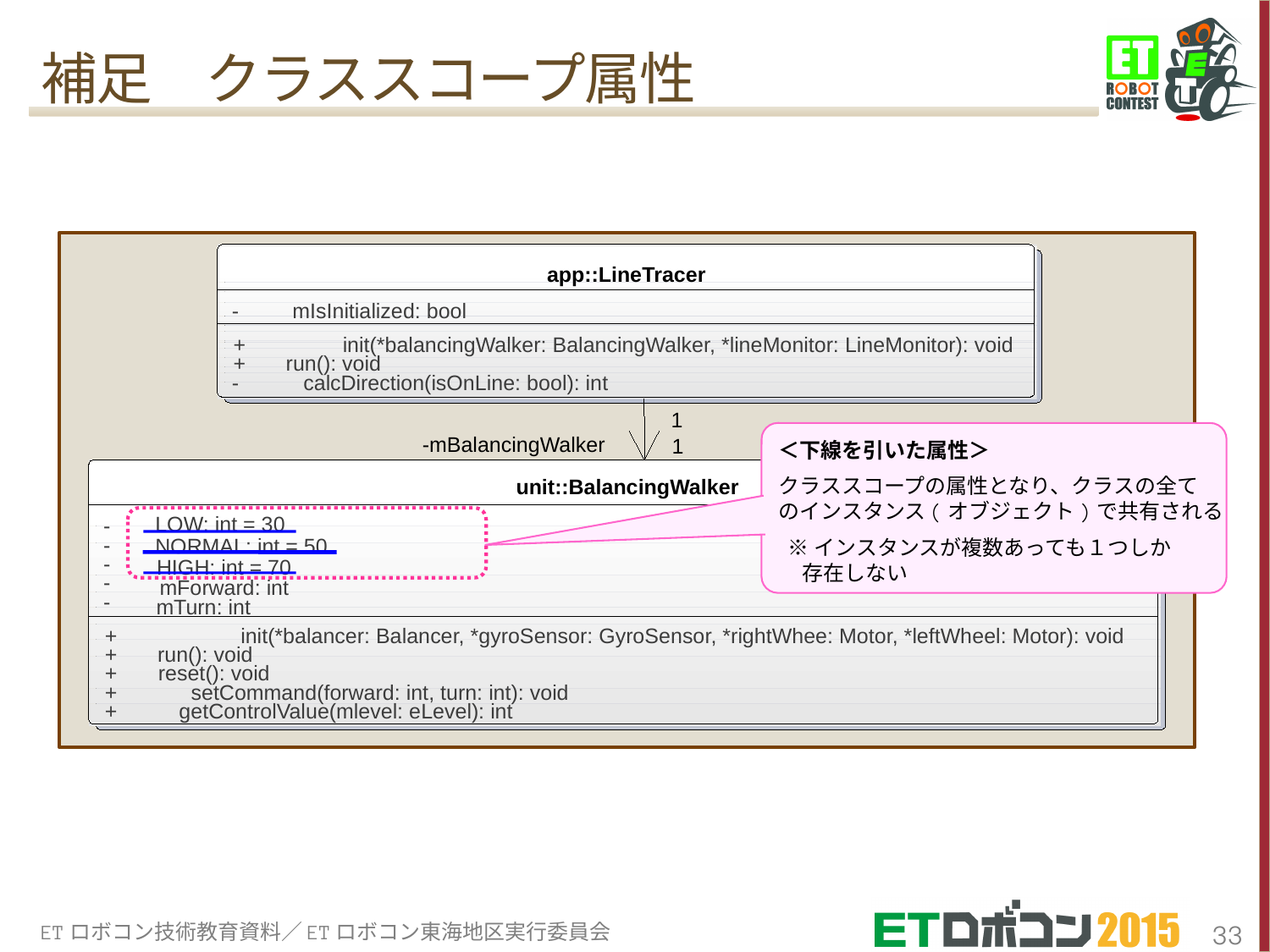

# 補足　クラススコープ属性

app::LineTracer

-
mIsInitialized: bool

+
init(*balancingWalker: BalancingWalker, *lineMonitor: LineMonitor): void

+
run(): void

-
calcDirection(isOnLine: bool): int

1
-mBalancingWalker

1

unit::BalancingWalker

LOW: int = 30
-

-
NORMAL: int = 50

-

HIGH: int = 70

-

mForward: int

-

mTurn: int

+
init(*balancer: Balancer, *gyroSensor: GyroSensor, *rightWhee: Motor, *leftWheel: Motor): void

+
run(): void

+
reset(): void

+
setCommand(forward: int, turn: int): void

+
getControlValue(mlevel: eLevel): int

＜下線を引いた属性＞
クラススコープの属性となり、クラスの全て
のインスタンス(オブジェクト)で共有される
  ※インスタンスが複数あっても１つしか
    存在しない

ETロボコン技術教育資料／ETロボコン東海地区実行委員会
33